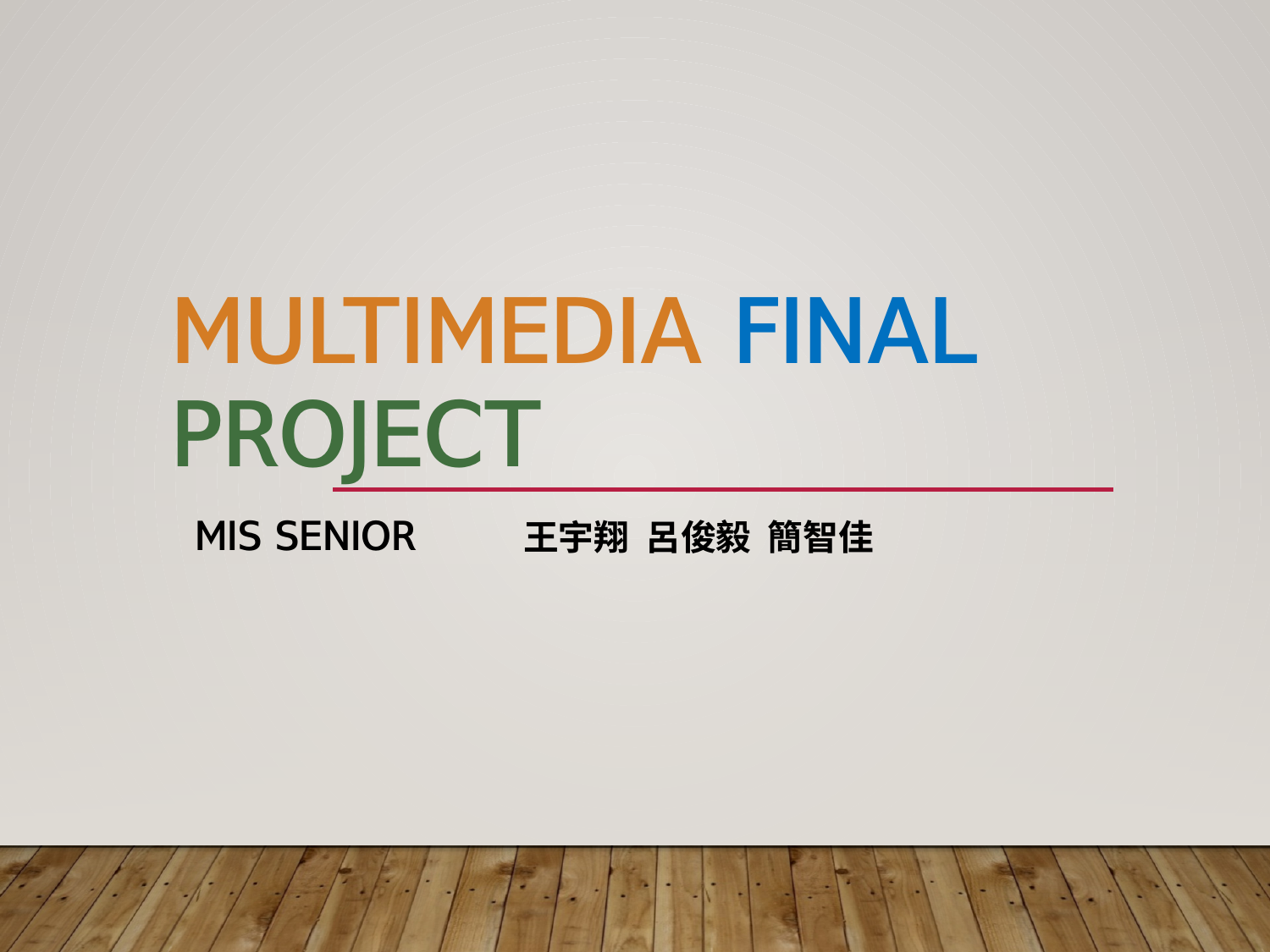

# Multimedia final project
            MIS senior       王宇翔  呂俊毅  簡智佳